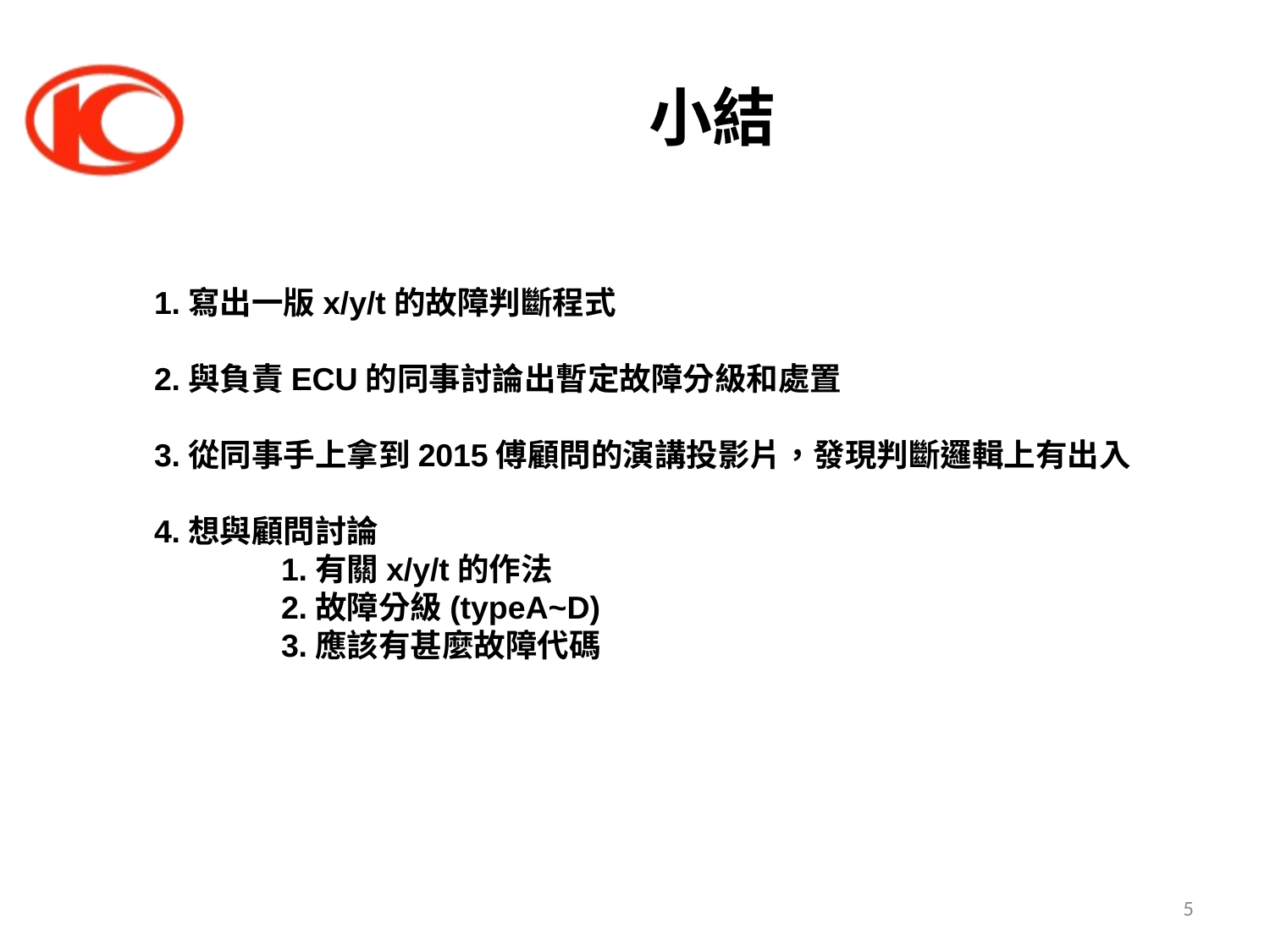

# 小結
1.寫出一版x/y/t的故障判斷程式

2.與負責ECU的同事討論出暫定故障分級和處置

3.從同事手上拿到2015傅顧問的演講投影片，發現判斷邏輯上有出入

4.想與顧問討論
	1.有關x/y/t的作法
	2.故障分級(typeA~D)
	3.應該有甚麼故障代碼
5